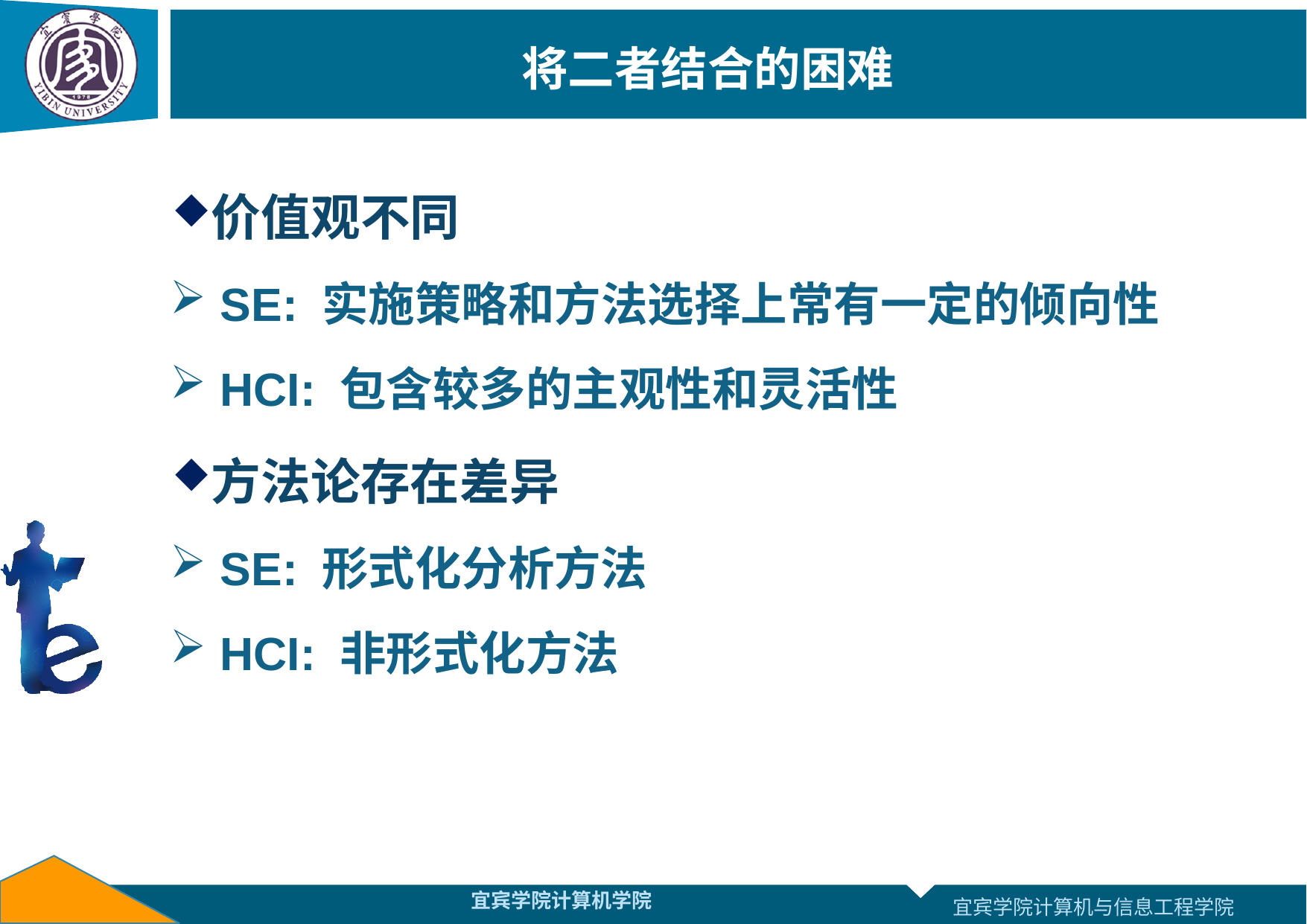

# 将二者结合的困难
价值观不同
 SE: 实施策略和方法选择上常有一定的倾向性
 HCI: 包含较多的主观性和灵活性
方法论存在差异
 SE: 形式化分析方法
 HCI: 非形式化方法

39
宜宾学院计算机学院